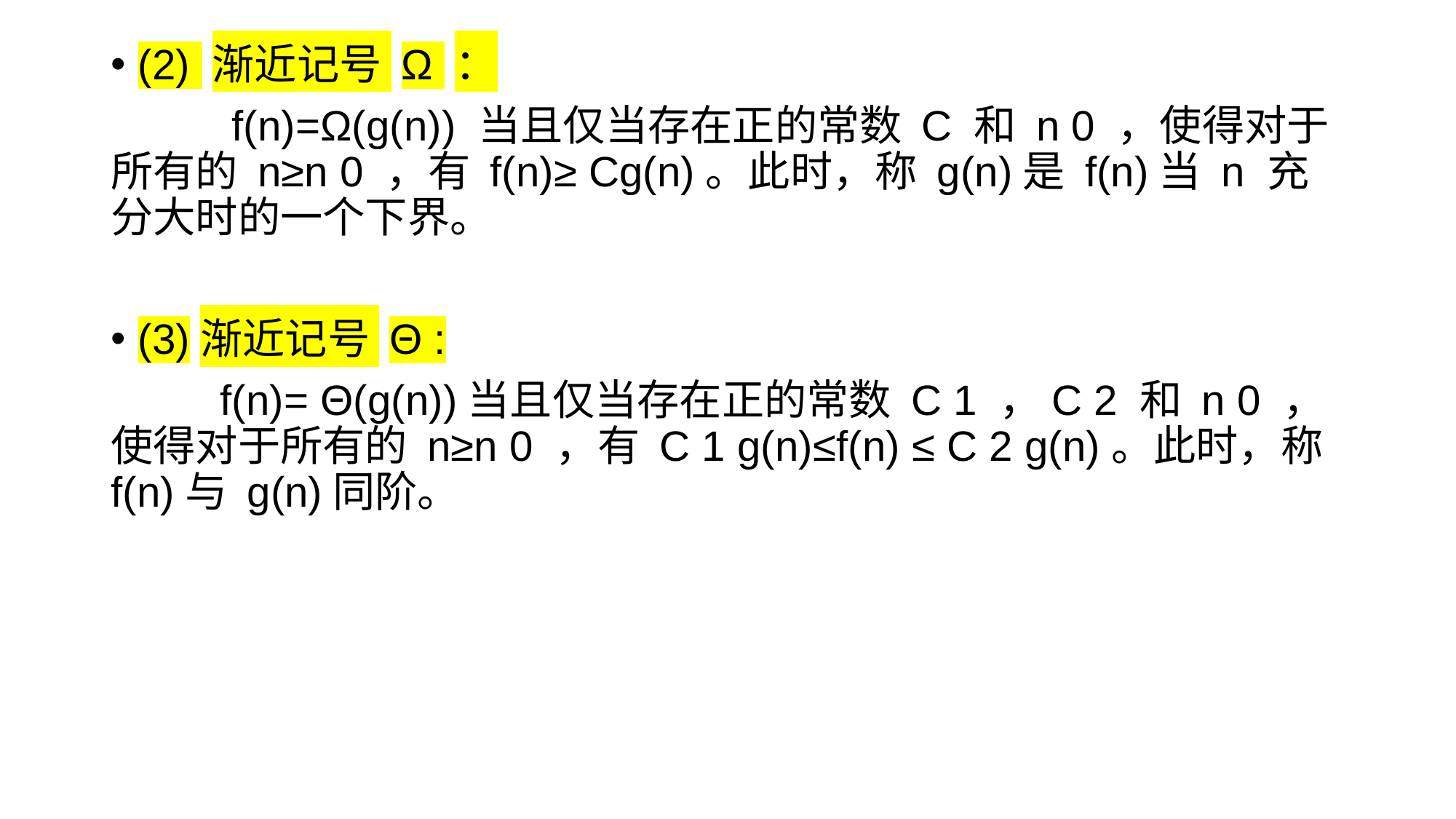

(2) 渐近记号 Ω ：
	 f(n)=Ω(g(n)) 当且仅当存在正的常数 C 和 n 0 ，使得对于所有的 n≥n 0 ，有 f(n)≥ Cg(n)。此时，称 g(n)是 f(n)当 n 充分大时的一个下界。

(3)渐近记号 Θ :
	f(n)= Θ(g(n))当且仅当存在正的常数 C 1 ，C 2 和 n 0 ，使得对于所有的 n≥n 0 ，有 C 1 g(n)≤f(n) ≤ C 2 g(n)。此时，称 f(n)与 g(n)同阶。